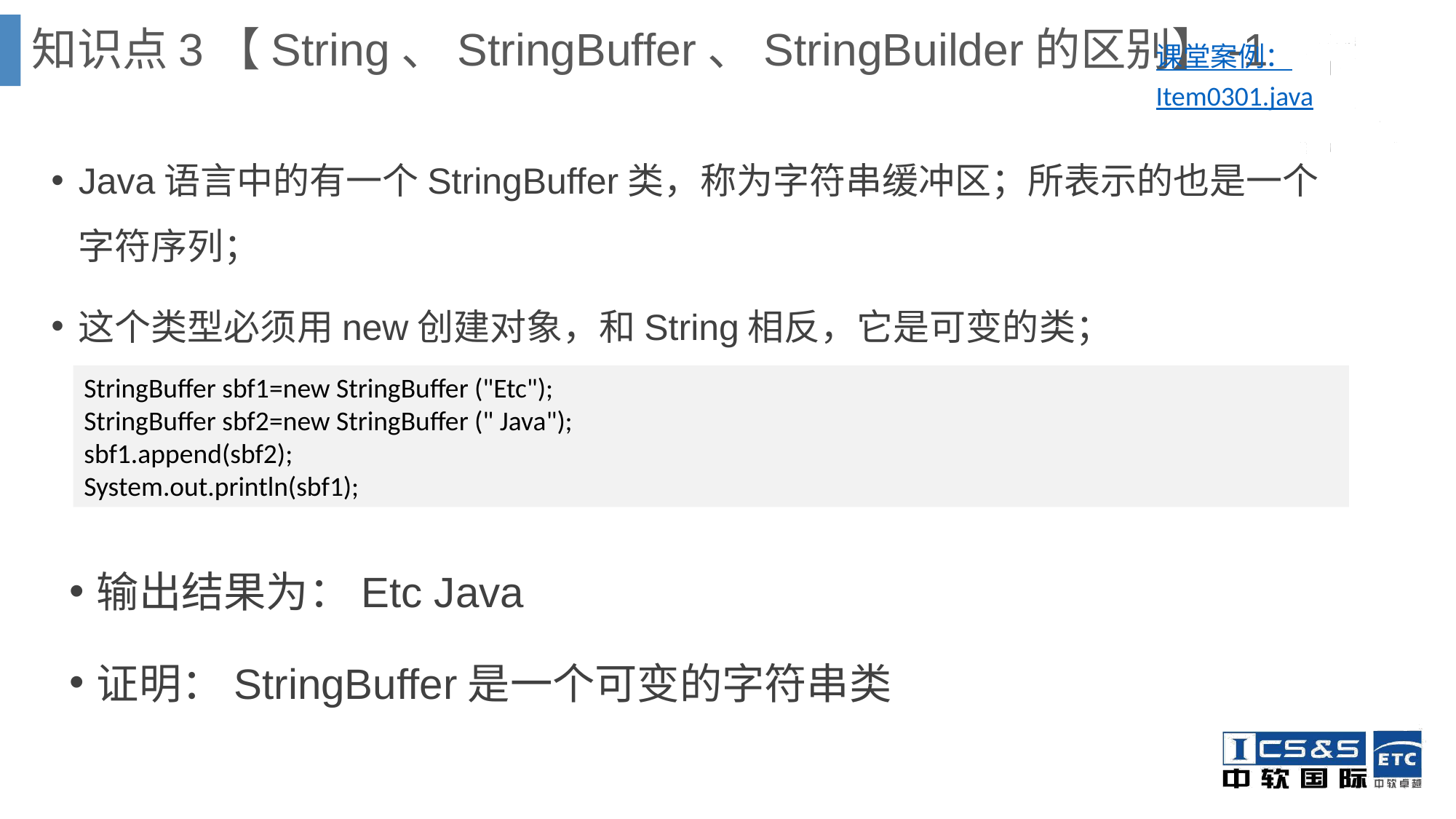

知识点3【String、StringBuffer、StringBuilder的区别】-1
课堂案例：Item0301.java
Java语言中的有一个StringBuffer类，称为字符串缓冲区；所表示的也是一个字符序列；
这个类型必须用new创建对象，和String相反，它是可变的类；
StringBuffer sbf1=new StringBuffer ("Etc");
StringBuffer sbf2=new StringBuffer (" Java");
sbf1.append(sbf2);
System.out.println(sbf1);
输出结果为：Etc Java
证明：StringBuffer是一个可变的字符串类